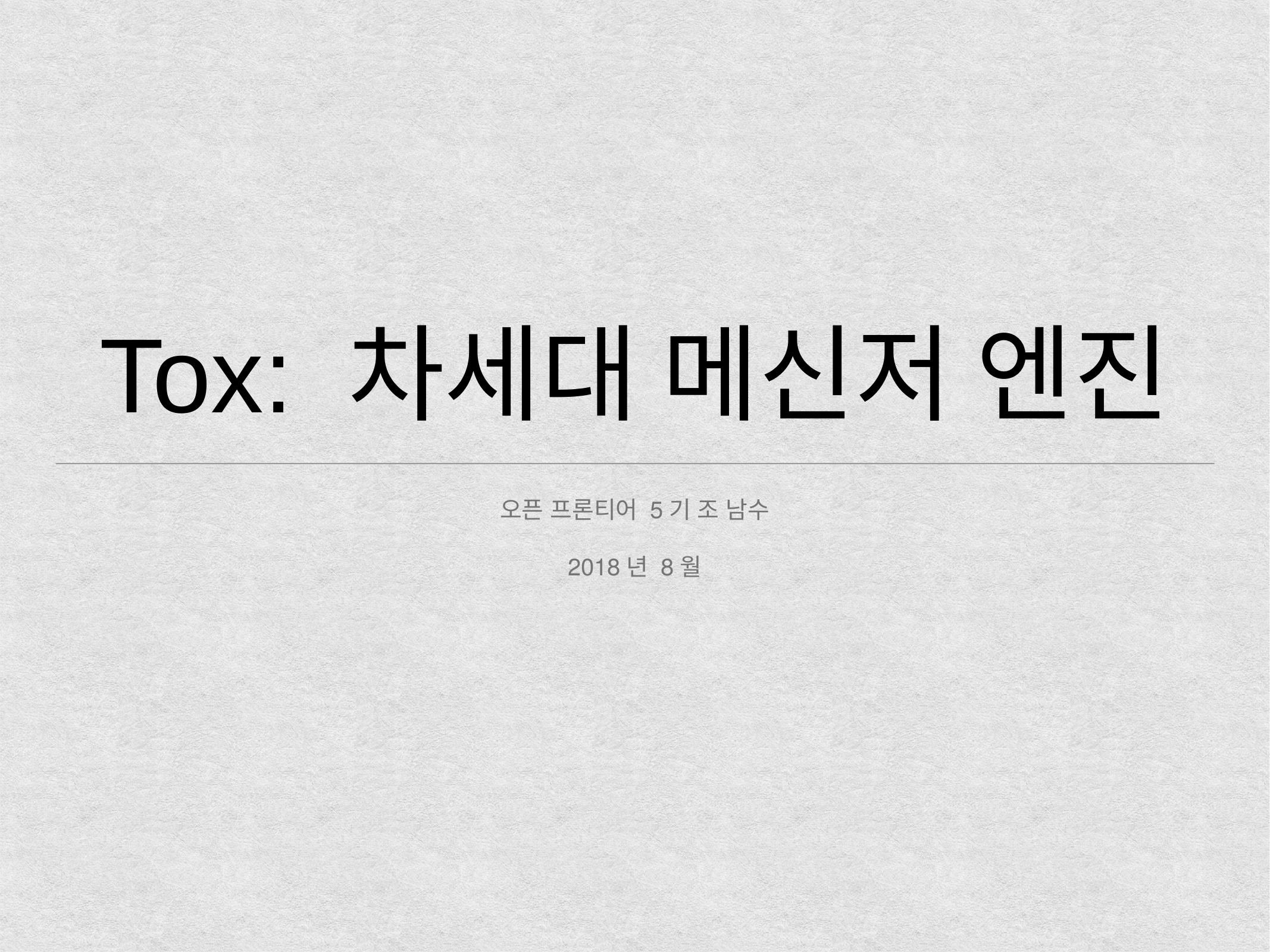

# Tox: 차세대 메신저 엔진
오픈 프론티어 5기 조 남수

2018년 8월